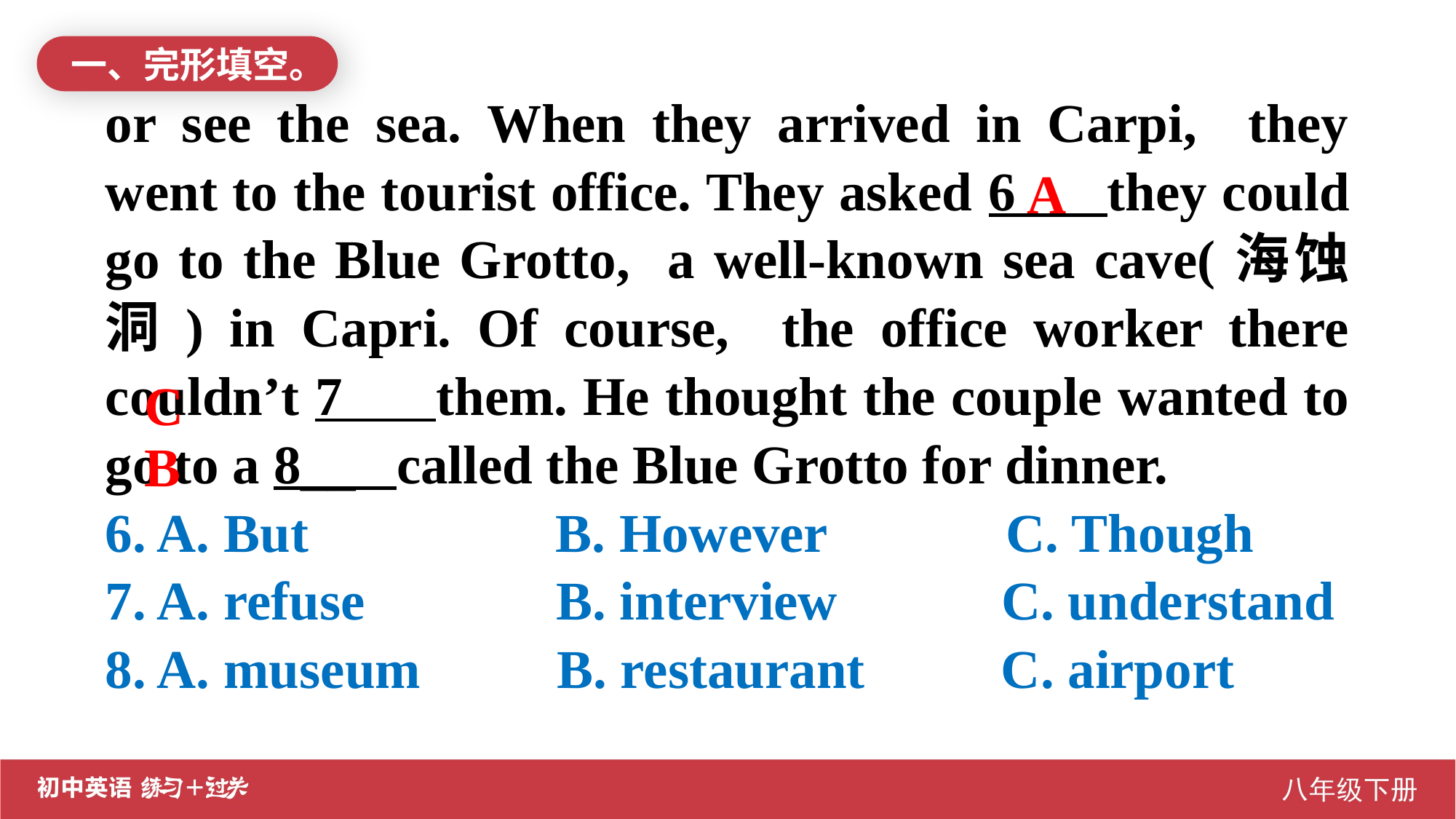

一、完形填空。
or see the sea. When they arrived in Carpi,  they went to the tourist office. They asked 6      they could go to the Blue Grotto,  a well-known sea cave(海蚀洞) in Capri. Of course,  the office worker there couldn’t 7      them. He thought the couple wanted to go to a 8__   called the Blue Grotto for dinner.
6. A. But		         B. However		  C. Though
7. A. refuse              B. interview            C. understand
8. A. museum          B. restaurant          C. airport
A
C
B